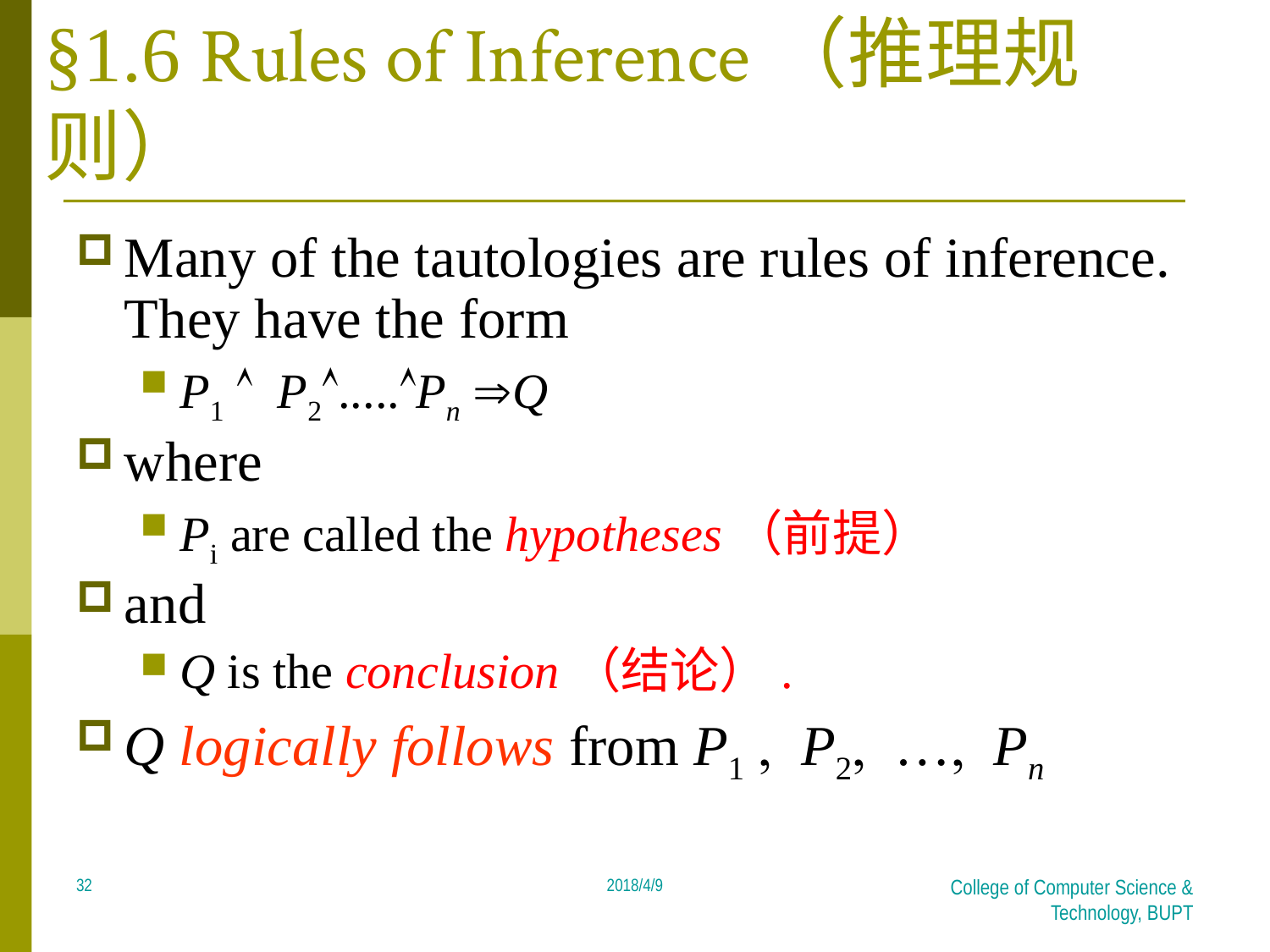

# §1.6 Rules of Inference（推理规则）
Many of the tautologies are rules of inference. They have the form
P1 ∧ P2∧.....∧Pn ⇒Q
where
Pi are called the hypotheses（前提）
and
Q is the conclusion（结论）.
Q logically follows from P1 , P2, …, Pn
32
2018/4/9
College of Computer Science & Technology, BUPT